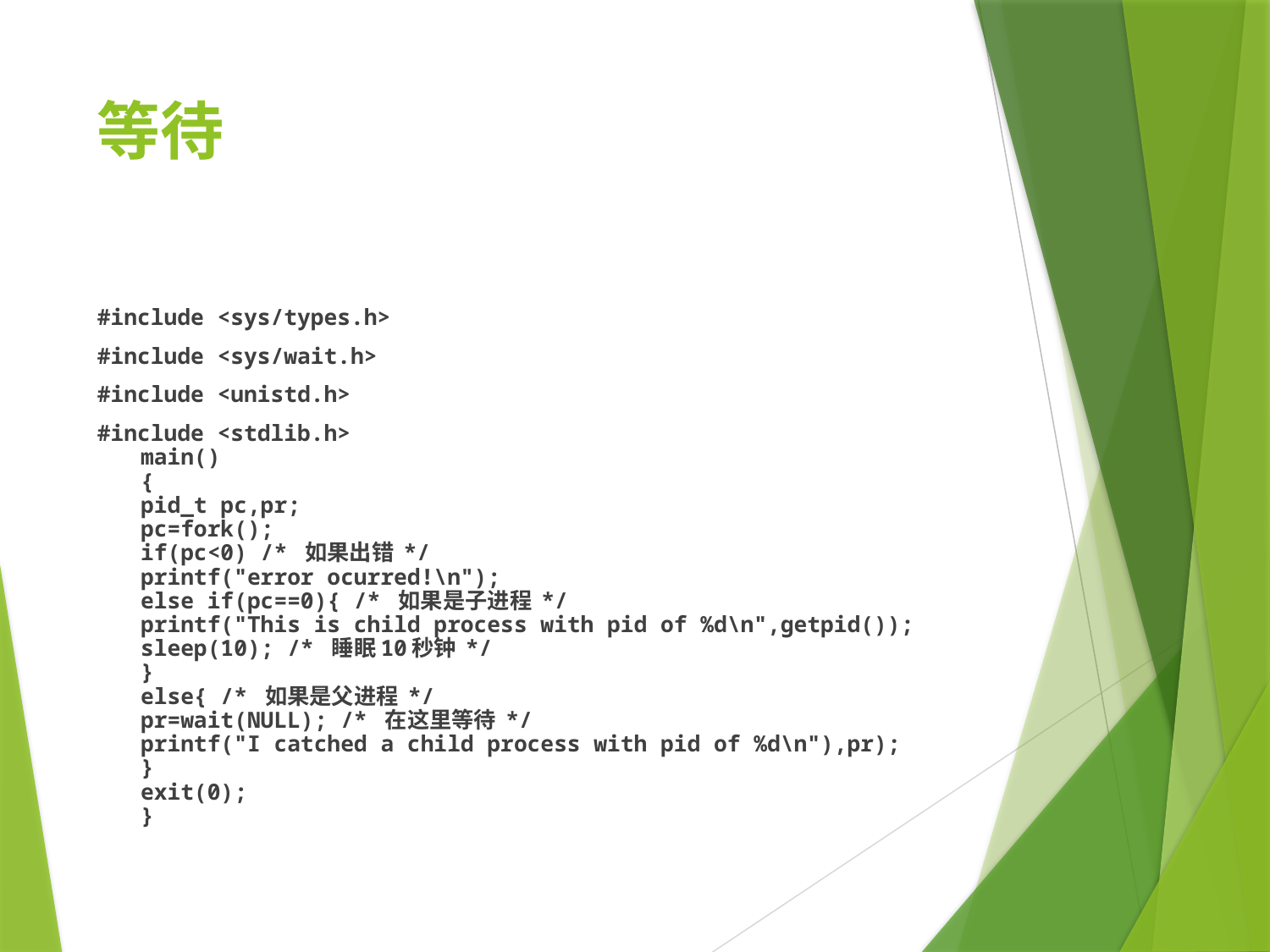

# 等待
#include <sys/types.h>
#include <sys/wait.h>
#include <unistd.h>
#include <stdlib.h>
main()
{
pid_t pc,pr;
pc=fork();
if(pc<0) /* 如果出错 */
printf("error ocurred!\n");
else if(pc==0){ /* 如果是子进程 */
printf("This is child process with pid of %d\n",getpid());
sleep(10); /* 睡眠10秒钟 */
}
else{ /* 如果是父进程 */
pr=wait(NULL); /* 在这里等待 */
printf("I catched a child process with pid of %d\n"),pr);
}
exit(0);
}